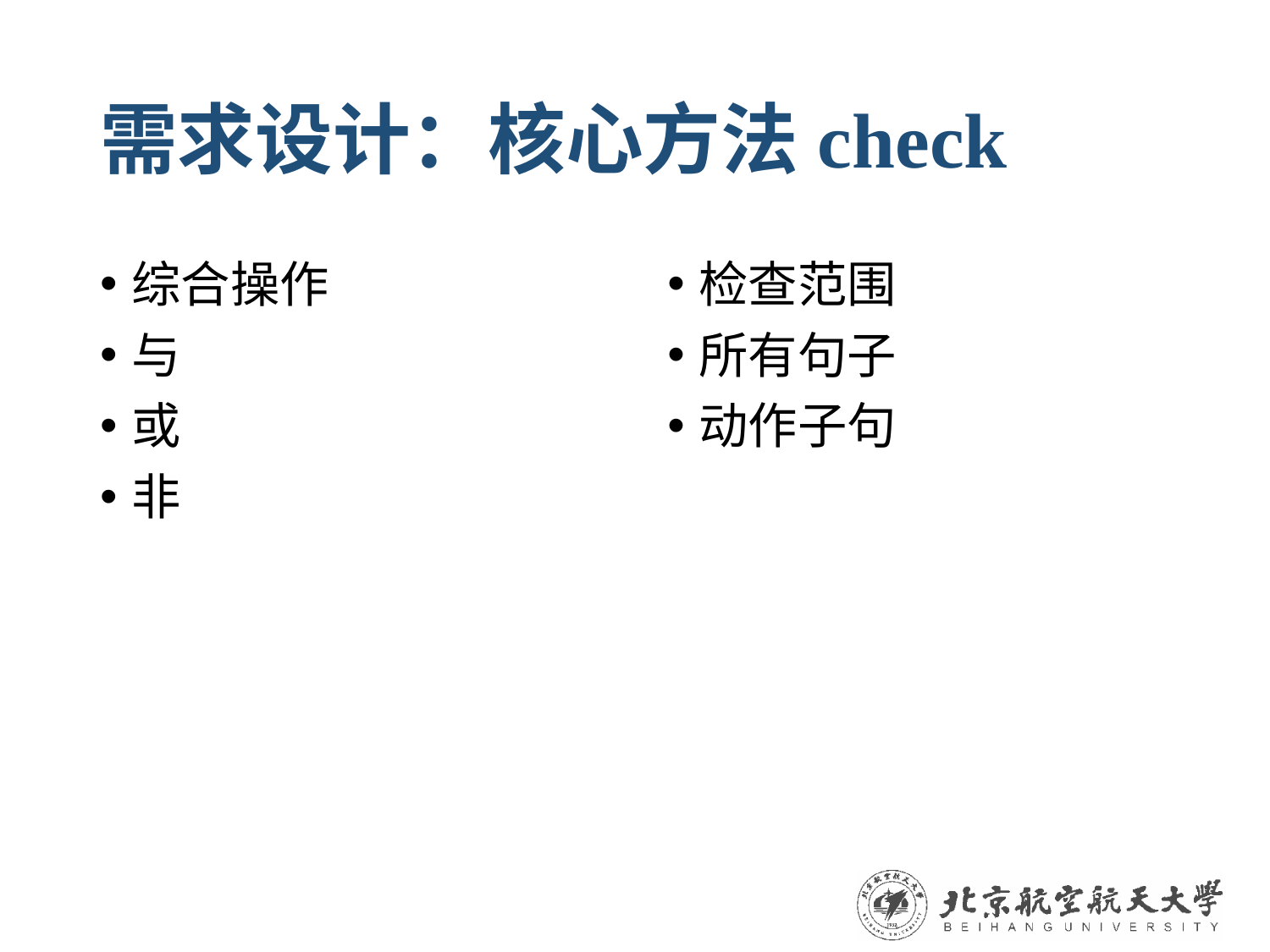

# 需求设计：核心方法check
综合操作
与
或
非
检查范围
所有句子
动作子句